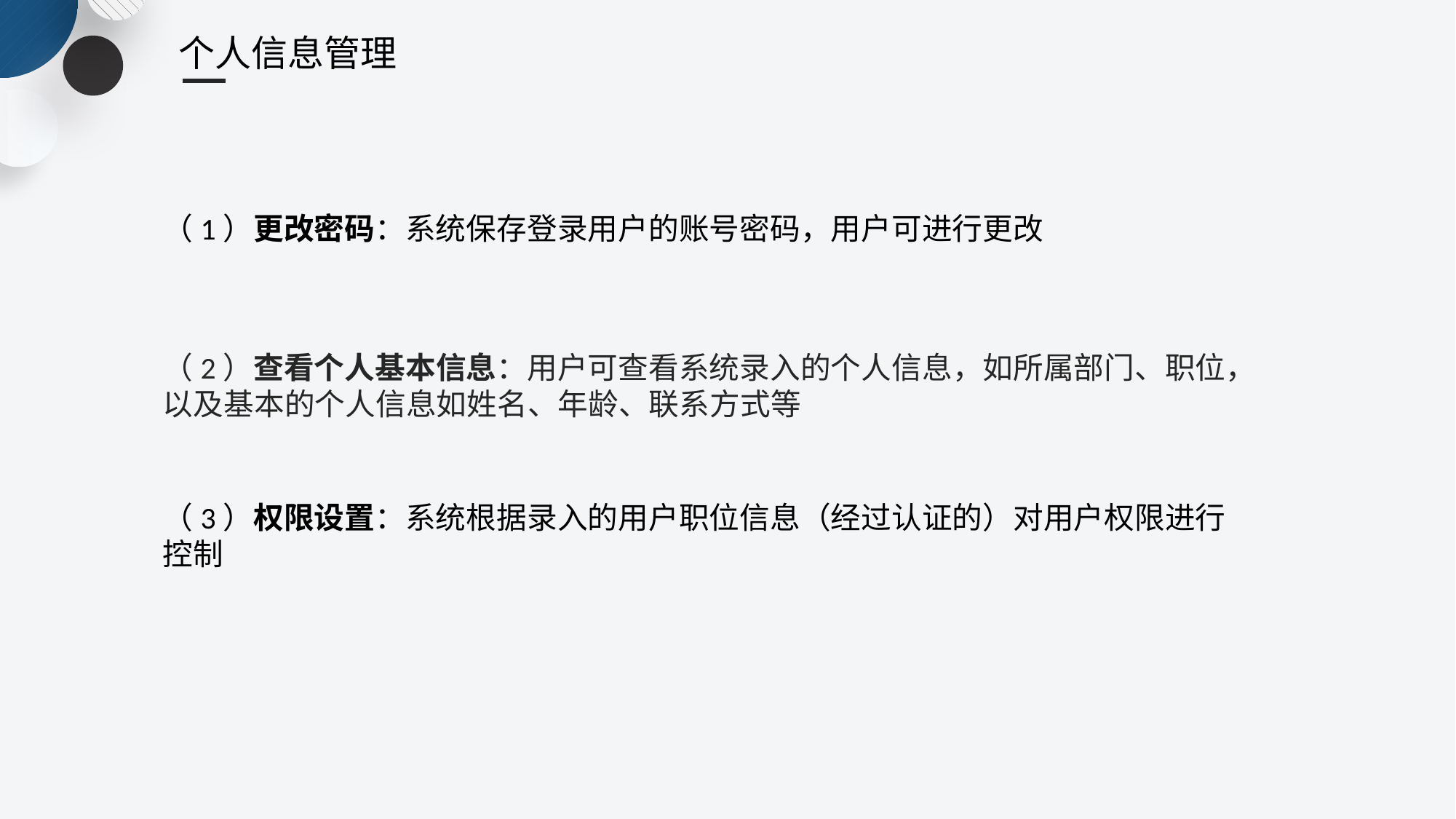

个人信息管理

（1）更改密码：系统保存登录用户的账号密码，用户可进行更改
（2）查看个人基本信息：用户可查看系统录入的个人信息，如所属部门、职位，以及基本的个人信息如姓名、年龄、联系方式等
（3）权限设置：系统根据录入的用户职位信息（经过认证的）对用户权限进行控制